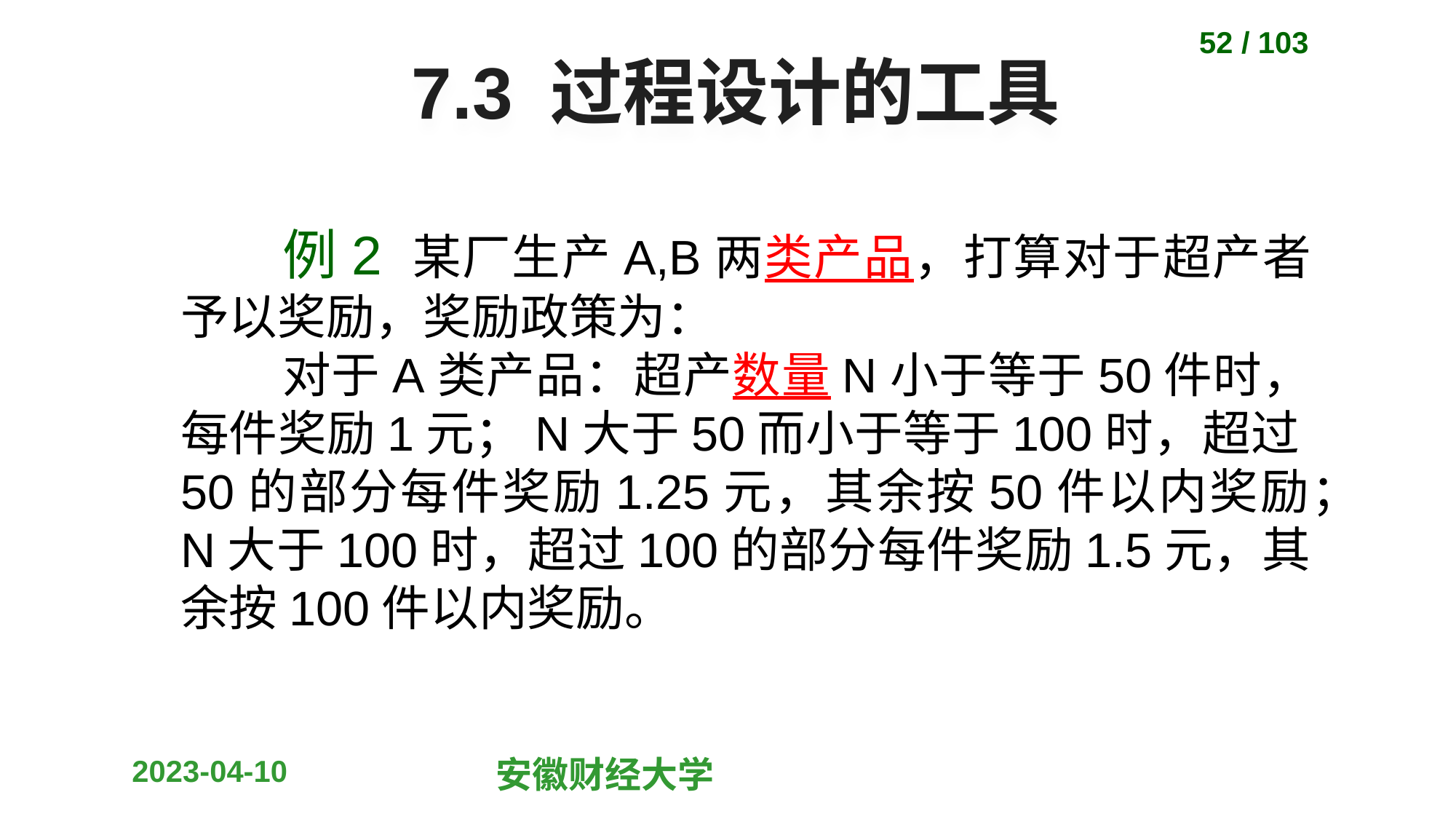

52 / 103
# 7.3 过程设计的工具
例2 某厂生产A,B两类产品，打算对于超产者予以奖励，奖励政策为：
对于A类产品：超产数量N小于等于50件时，每件奖励1元；N大于50而小于等于100时，超过50的部分每件奖励1.25元，其余按50件以内奖励；N大于100时，超过100的部分每件奖励1.5元，其余按100件以内奖励。
2023-04-10
安徽财经大学